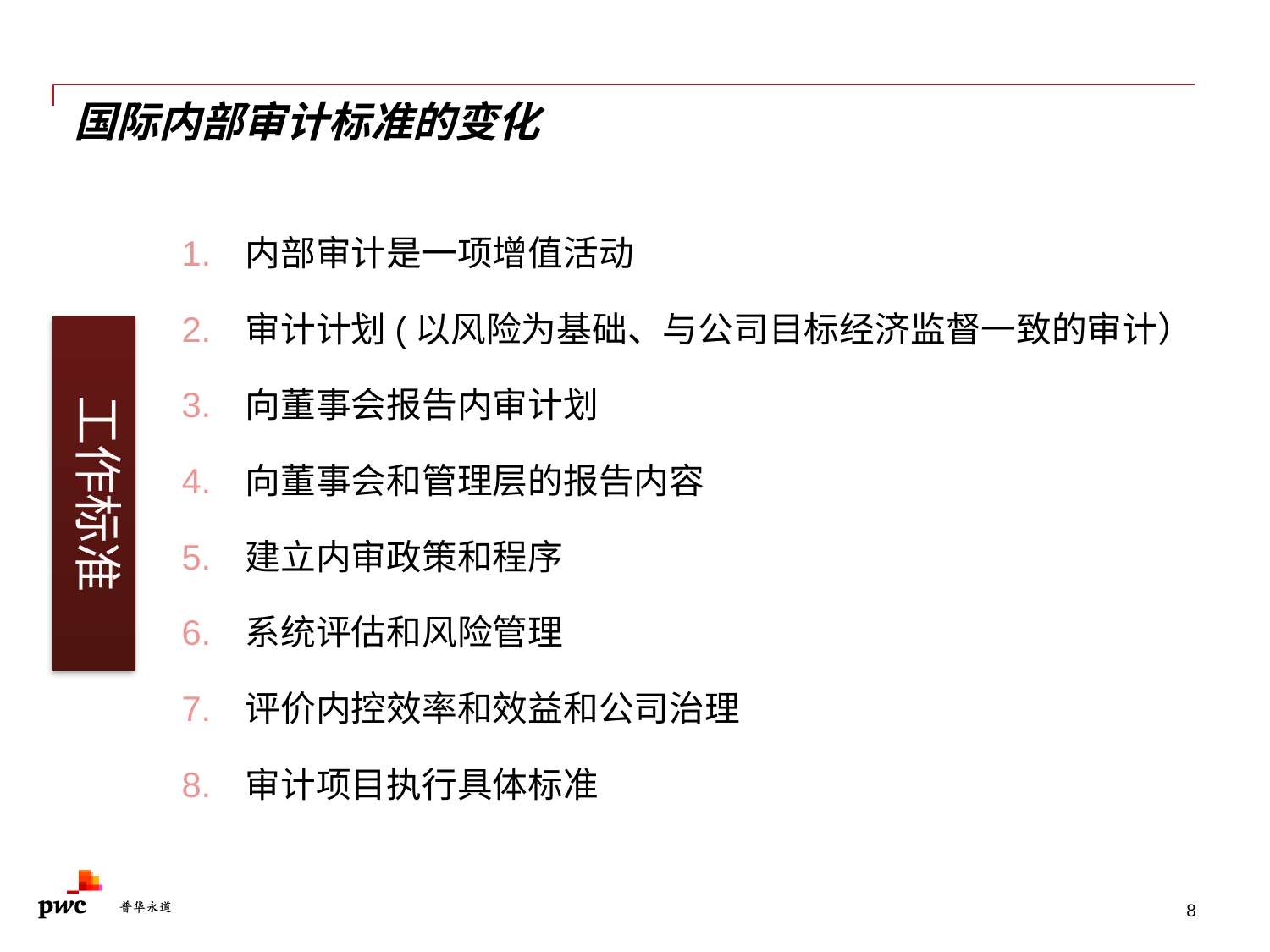

# 国际内部审计标准的变化
内部审计是一项增值活动
审计计划(以风险为基础、与公司目标经济监督一致的审计）
向董事会报告内审计划
向董事会和管理层的报告内容
建立内审政策和程序
系统评估和风险管理
评价内控效率和效益和公司治理
审计项目执行具体标准

工作标准
8